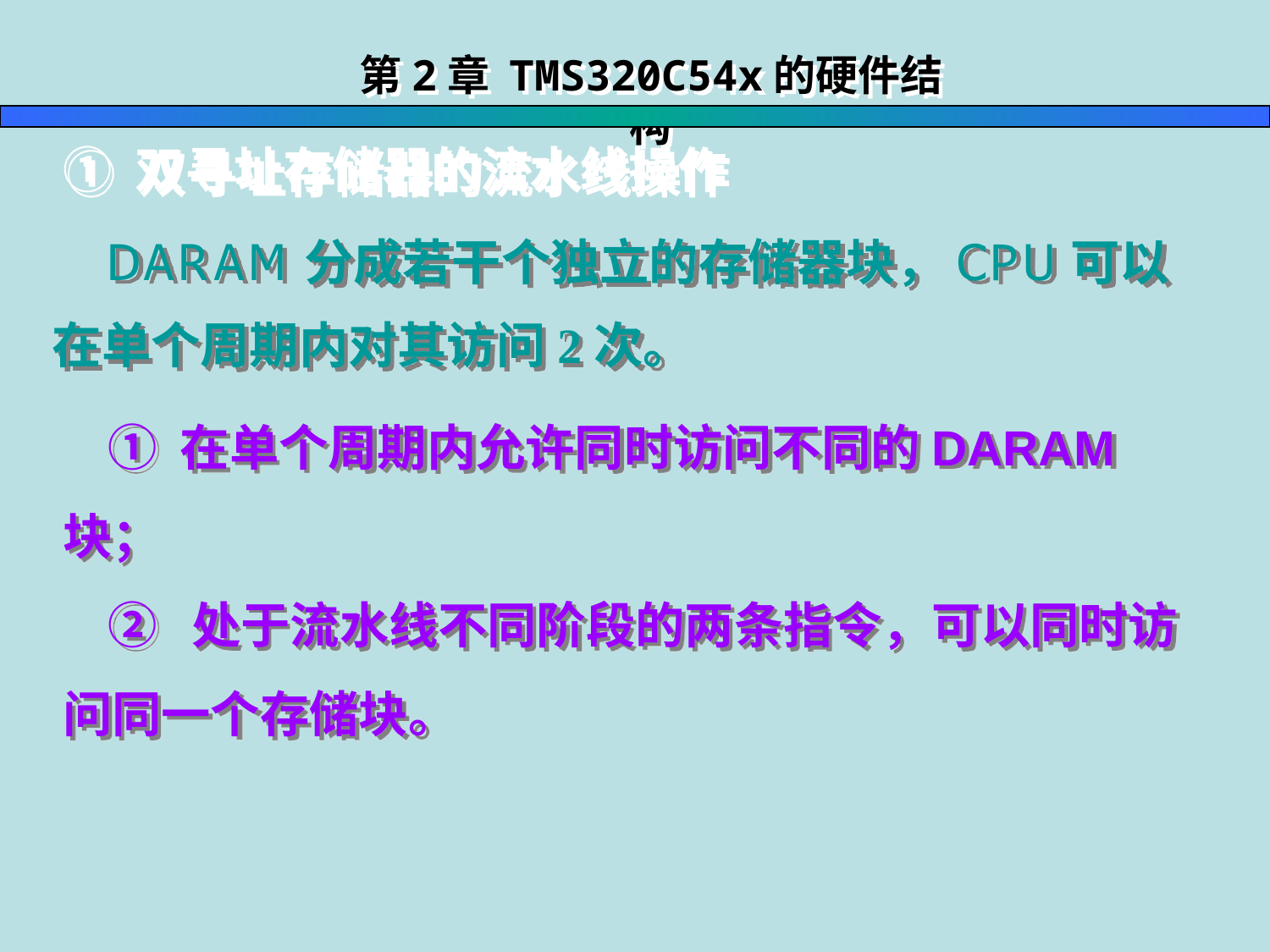

第2章 TMS320C54x的硬件结构

① 双寻址存储器的流水线操作
    DARAM分成若干个独立的存储器块，CPU可以在单个周期内对其访问2次。
    ① 在单个周期内允许同时访问不同的DARAM块；
    ②  处于流水线不同阶段的两条指令，可以同时访问同一个存储块。
149